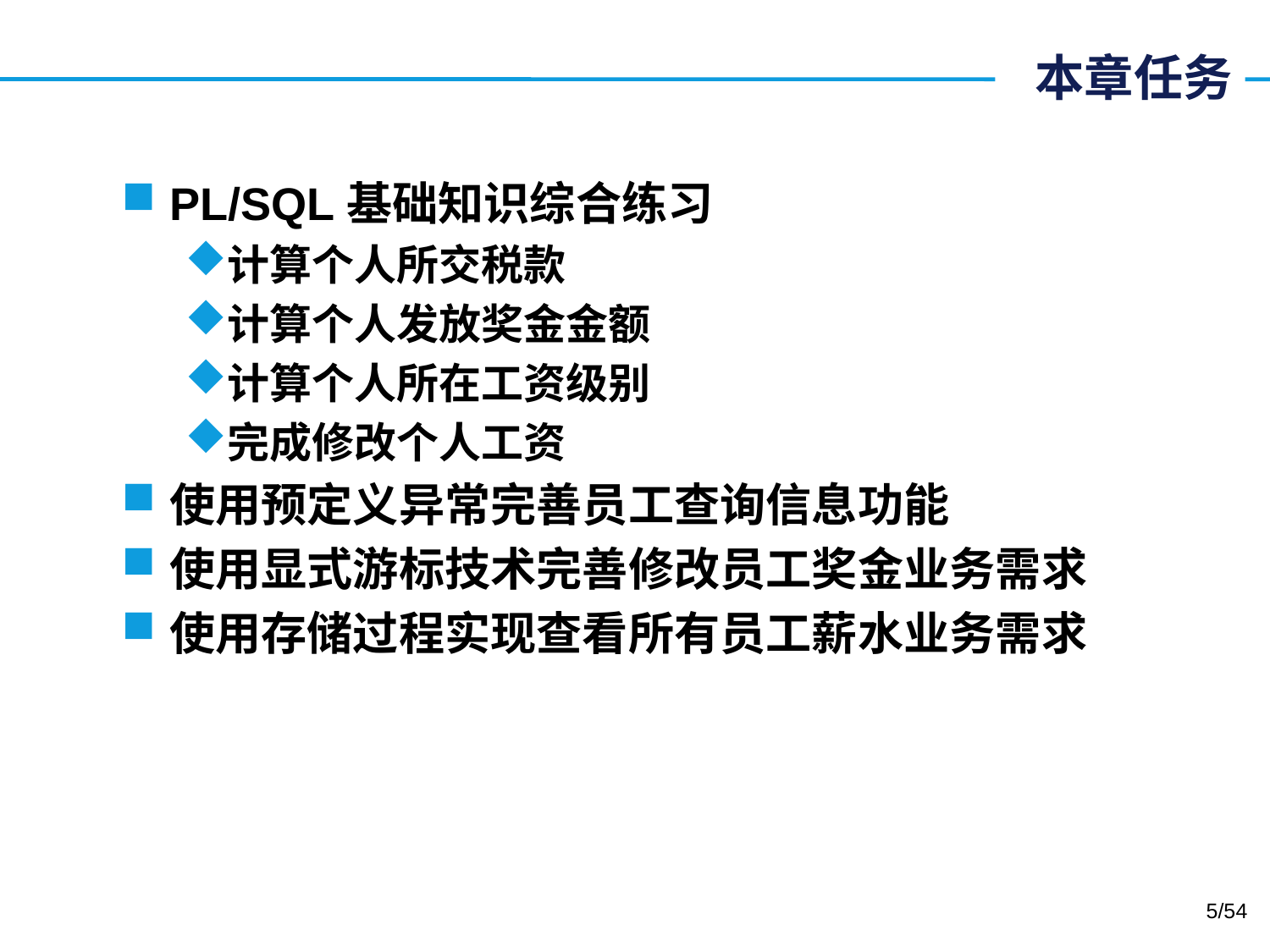

# 本章任务
PL/SQL基础知识综合练习
计算个人所交税款
计算个人发放奖金金额
计算个人所在工资级别
完成修改个人工资
使用预定义异常完善员工查询信息功能
使用显式游标技术完善修改员工奖金业务需求
使用存储过程实现查看所有员工薪水业务需求
5/54